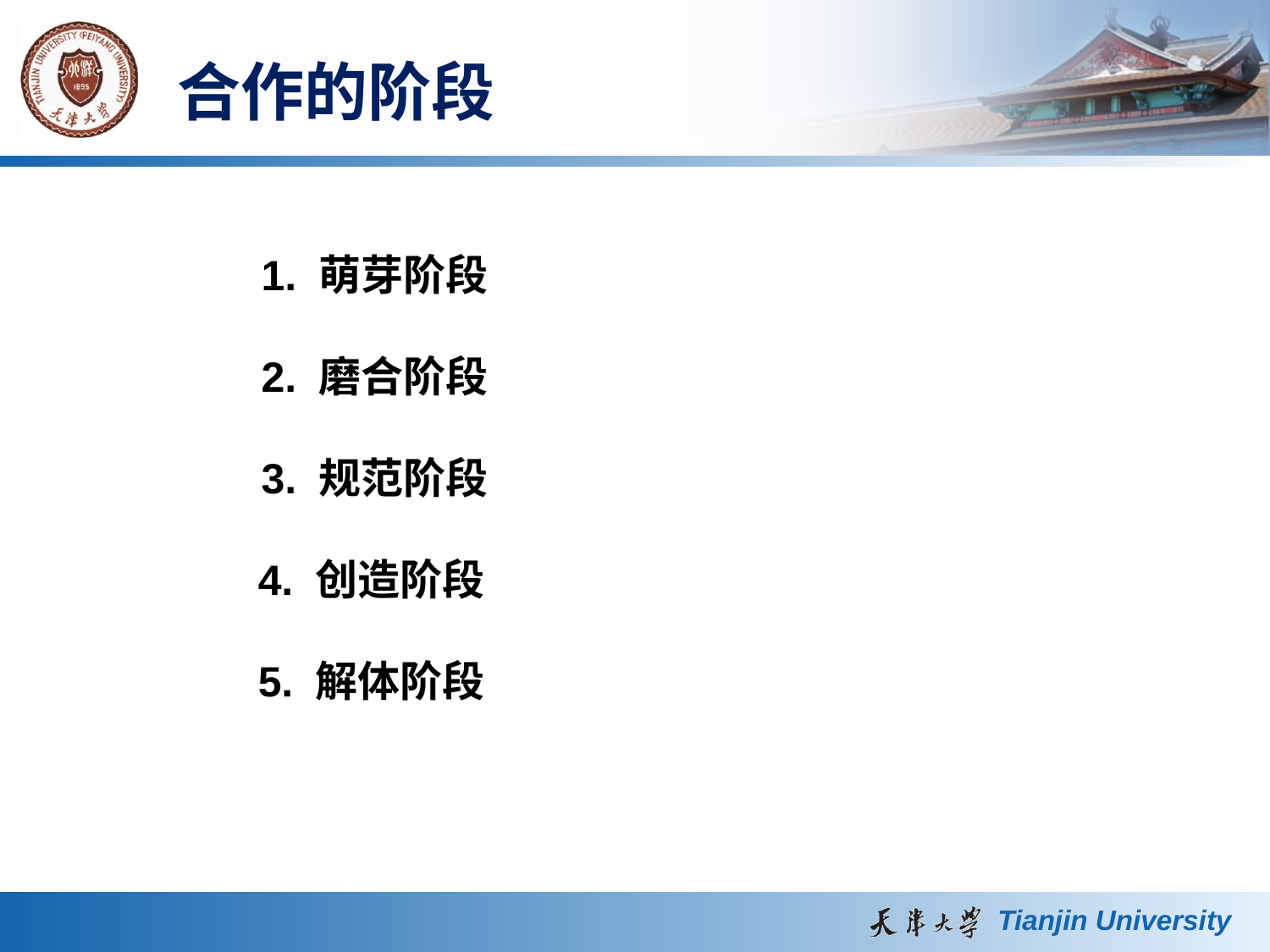

合作的阶段

                     1. 萌芽阶段

                     2. 磨合阶段

                     3. 规范阶段

	          4. 创造阶段

	          5. 解体阶段

32